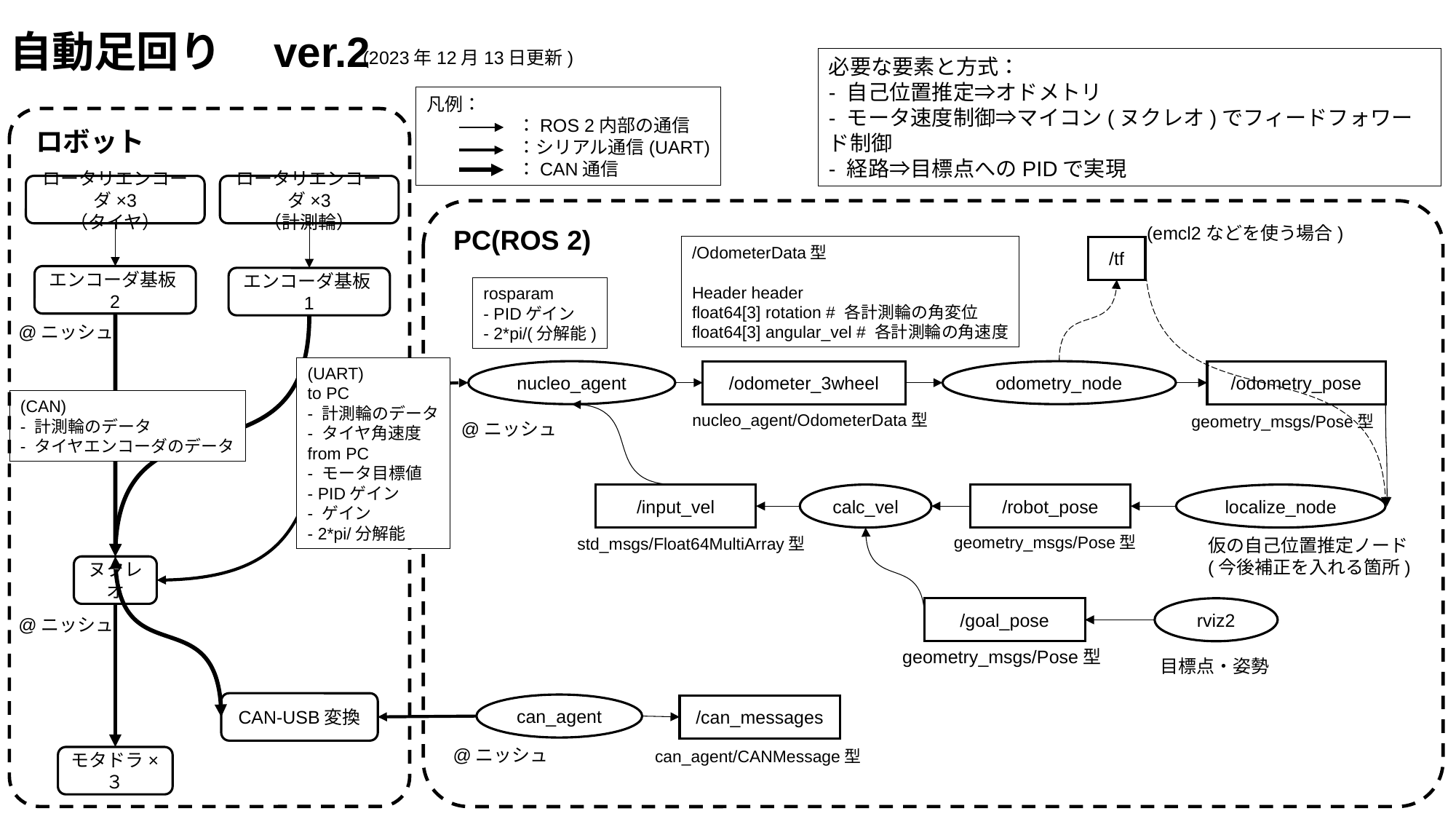

自動足回り　ver.2
(2023年12月13日更新)
必要な要素と方式：
- 自己位置推定⇒オドメトリ
- モータ速度制御⇒マイコン(ヌクレオ)でフィードフォワード制御
- 経路⇒目標点へのPIDで実現
凡例：
　　　　　：ROS 2内部の通信
　　　　　：シリアル通信(UART)
　　　　　：CAN通信

ロボット
ロータリエンコーダ×3
（タイヤ）
ロータリエンコーダ×3
（計測輪）
エンコーダ基板2
@ニッシュ
エンコーダ基板1
(CAN)
- 計測輪のデータ
- タイヤエンコーダのデータ
ヌクレオ
@ニッシュ
CAN-USB変換
モタドラ×３

(emcl2などを使う場合)
PC(ROS 2)
/OdometerData型

Header header
float64[3] rotation # 各計測輪の角変位
float64[3] angular_vel # 各計測輪の角速度
/tf
rosparam
- PIDゲイン
- 2*pi/(分解能)
nucleo_agent
/odometer_3wheel
odometry_node
/odometry_pose
nucleo_agent/OdometerData型
geometry_msgs/Pose型
@ニッシュ
/input_vel
calc_vel
/robot_pose
localize_node
geometry_msgs/Pose型
std_msgs/Float64MultiArray型
仮の自己位置推定ノード
(今後補正を入れる箇所)
/goal_pose
rviz2
geometry_msgs/Pose型
目標点・姿勢
can_agent
/can_messages
@ニッシュ
can_agent/CANMessage型
(UART)
to PC
- 計測輪のデータ
- タイヤ角速度
from PC
- モータ目標値
- PIDゲイン
- ゲイン
- 2*pi/分解能